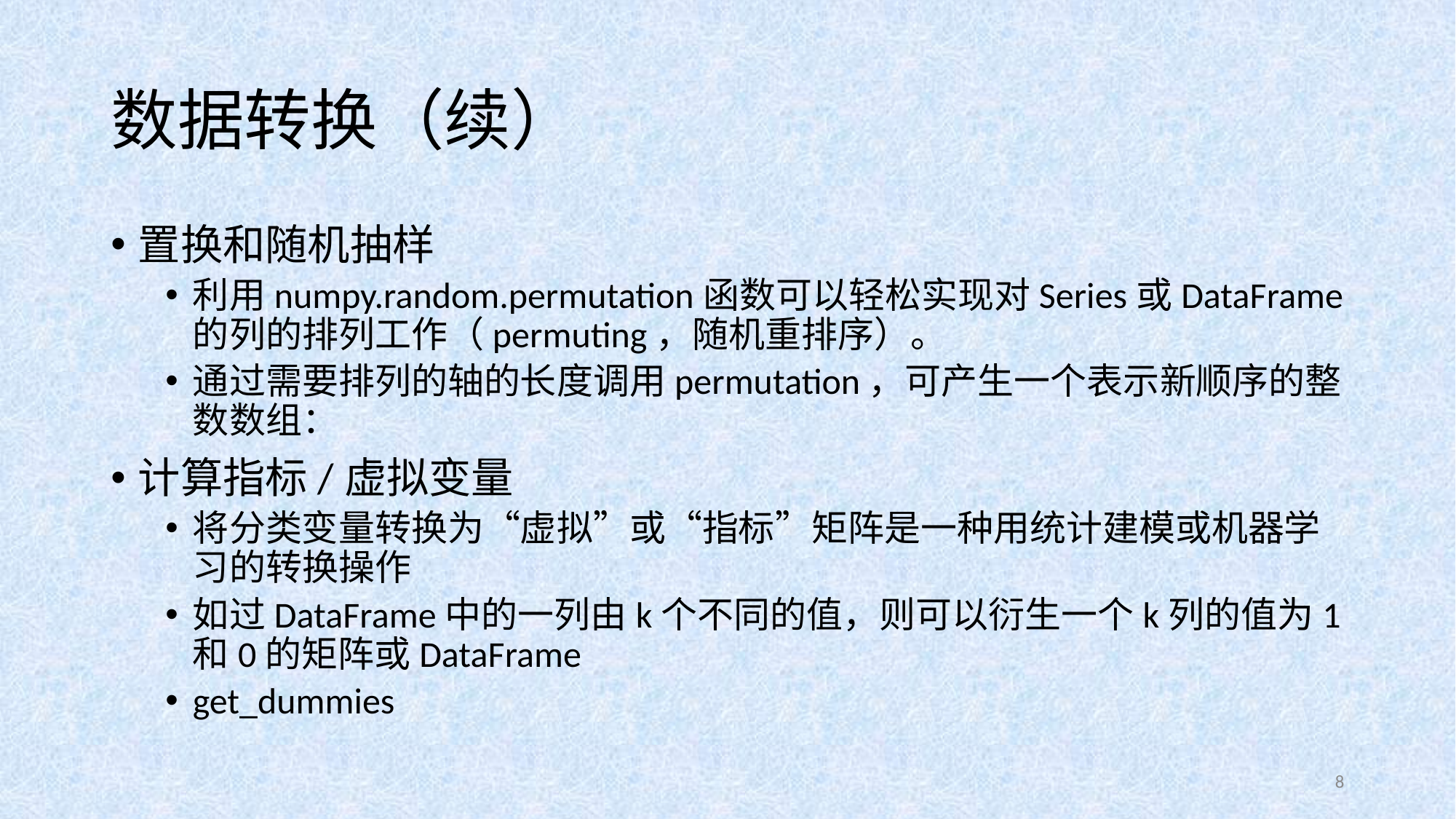

# 数据转换（续）
置换和随机抽样
利用numpy.random.permutation函数可以轻松实现对Series或DataFrame的列的排列工作（permuting，随机重排序）。
通过需要排列的轴的长度调用permutation，可产生一个表示新顺序的整数数组：
计算指标/虚拟变量
将分类变量转换为“虚拟”或“指标”矩阵是一种用统计建模或机器学习的转换操作
如过DataFrame中的一列由k个不同的值，则可以衍生一个k列的值为1和0的矩阵或DataFrame
get_dummies

8